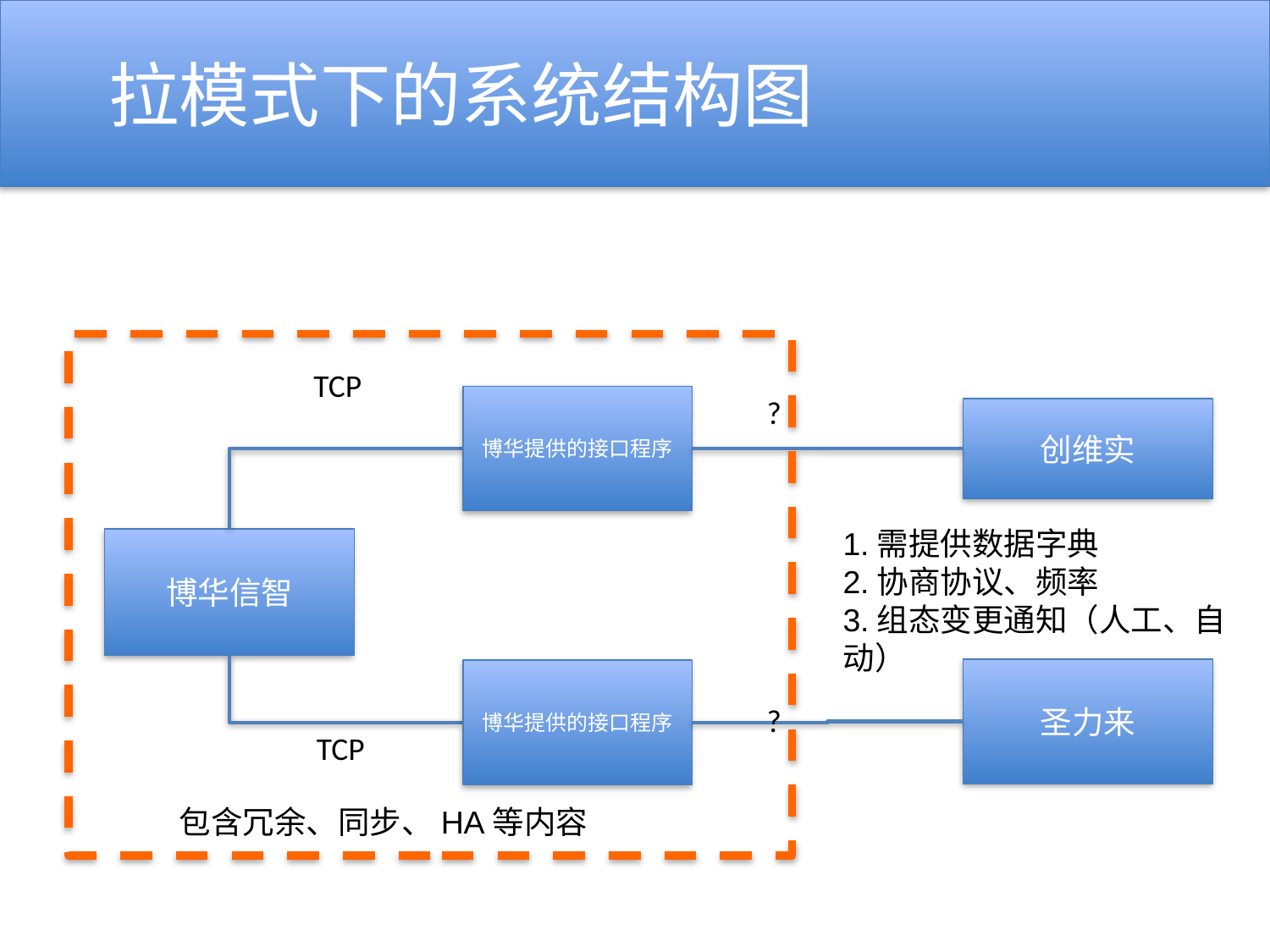

拉模式下的系统结构图

TCP
博华提供的接口程序
?
创维实
1.需提供数据字典
2.协商协议、频率
3.组态变更通知（人工、自动）
博华信智
圣力来
博华提供的接口程序
?
TCP
包含冗余、同步、HA等内容